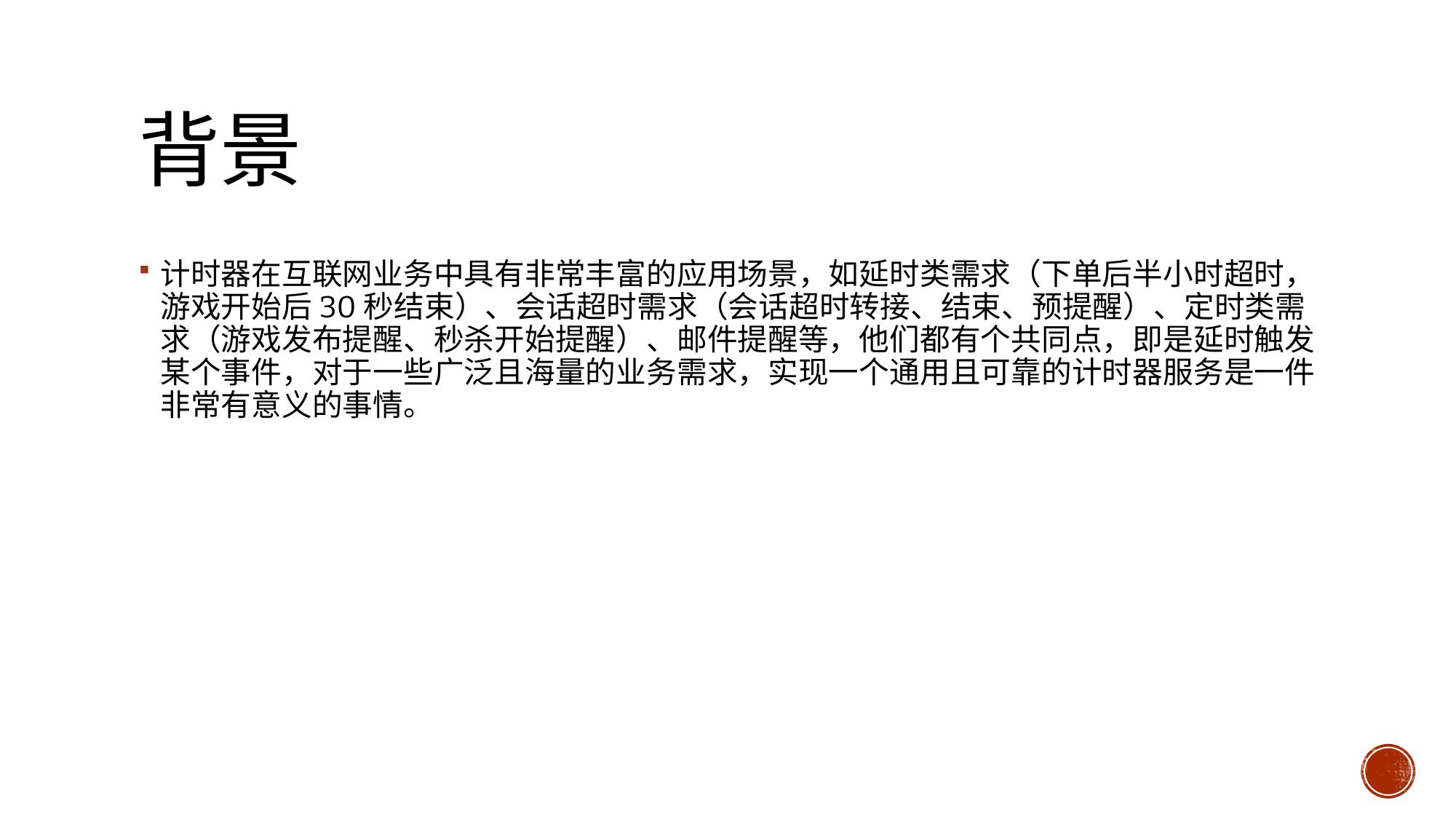

# 背景
计时器在互联网业务中具有非常丰富的应用场景，如延时类需求（下单后半小时超时，游戏开始后30秒结束）、会话超时需求（会话超时转接、结束、预提醒）、定时类需求（游戏发布提醒、秒杀开始提醒）、邮件提醒等，他们都有个共同点，即是延时触发某个事件，对于一些广泛且海量的业务需求，实现一个通用且可靠的计时器服务是一件非常有意义的事情。